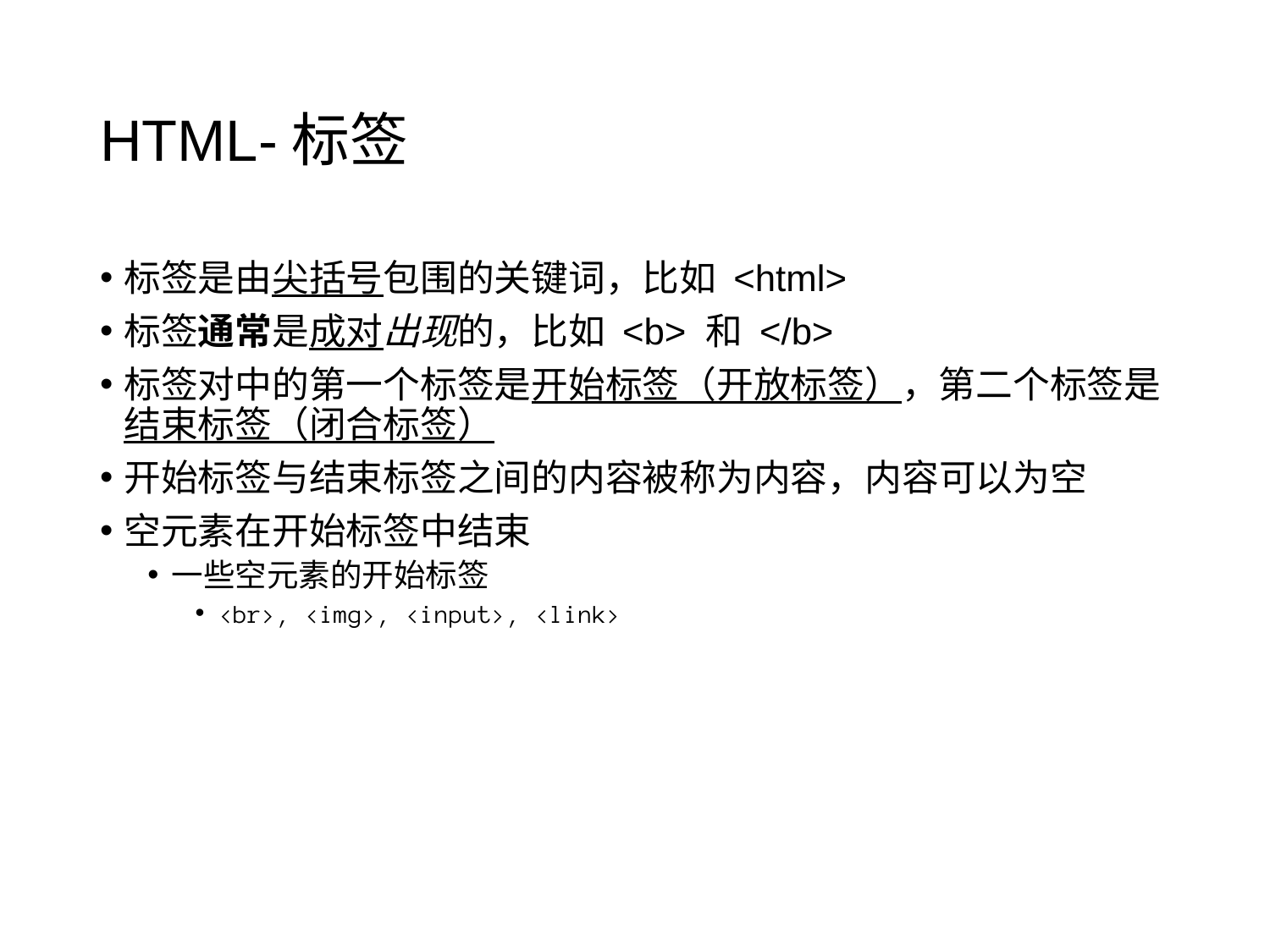

# HTML-标签
标签是由尖括号包围的关键词，比如 <html>
标签通常是成对出现的，比如 <b> 和 </b>
标签对中的第一个标签是开始标签（开放标签），第二个标签是结束标签（闭合标签）
开始标签与结束标签之间的内容被称为内容，内容可以为空
空元素在开始标签中结束
一些空元素的开始标签
<br>, <img>, <input>, <link>